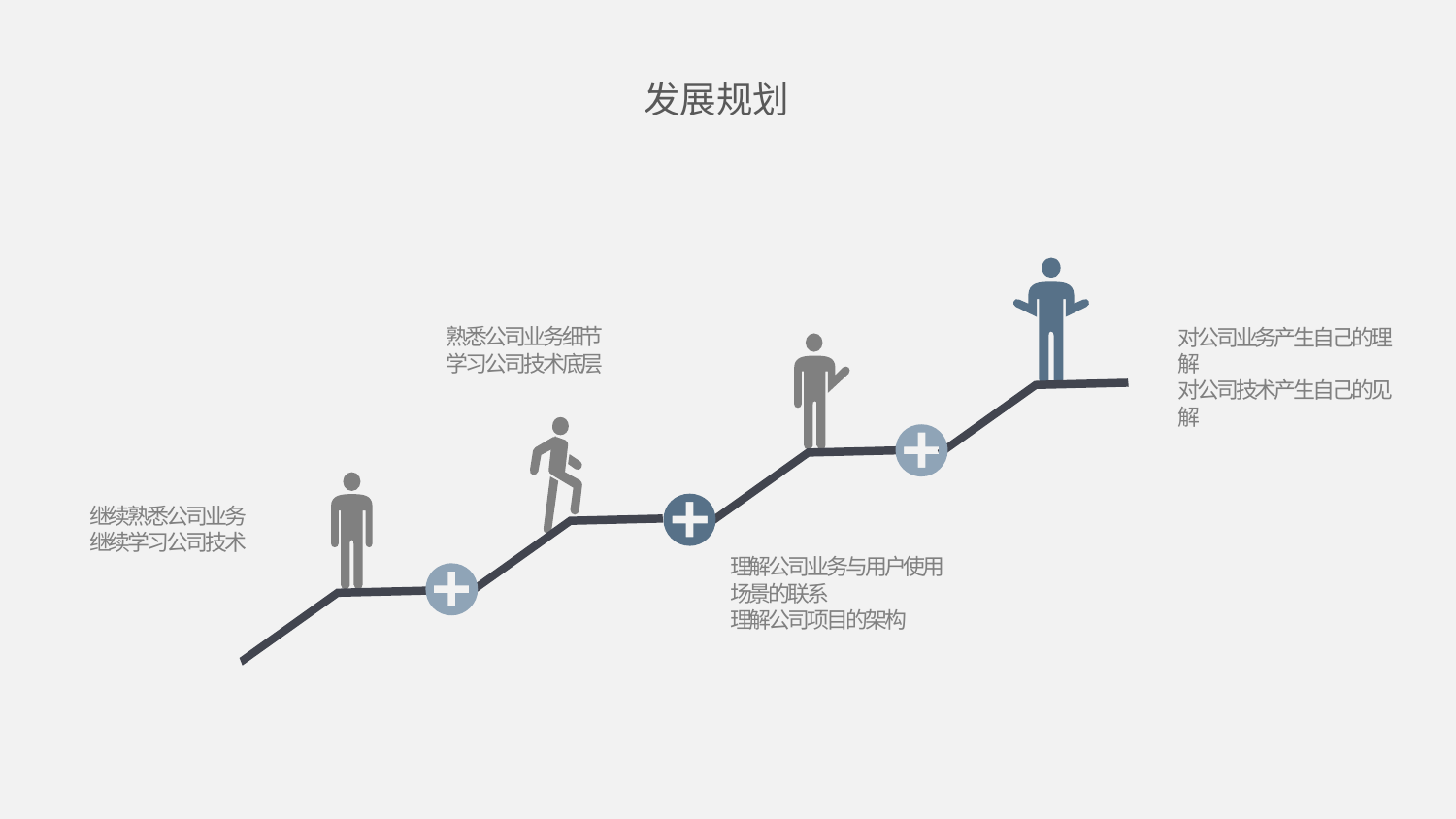

发展规划

熟悉公司业务细节
学习公司技术底层
对公司业务产生自己的理解
对公司技术产生自己的见解

继续熟悉公司业务
继续学习公司技术

理解公司业务与用户使用场景的联系
理解公司项目的架构